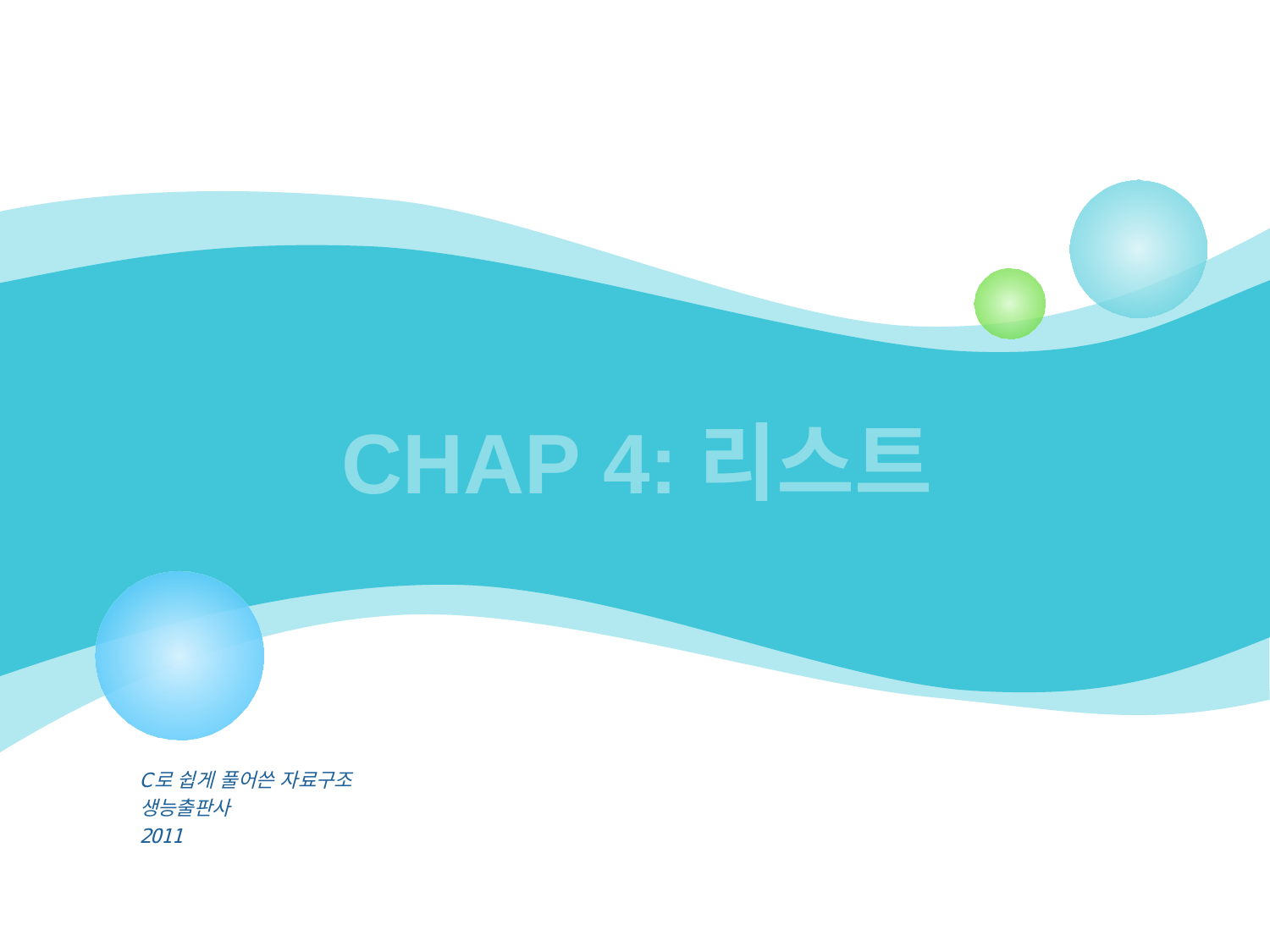

# CHAP 4:리스트
C로 쉽게 풀어쓴 자료구조
생능출판사
2011